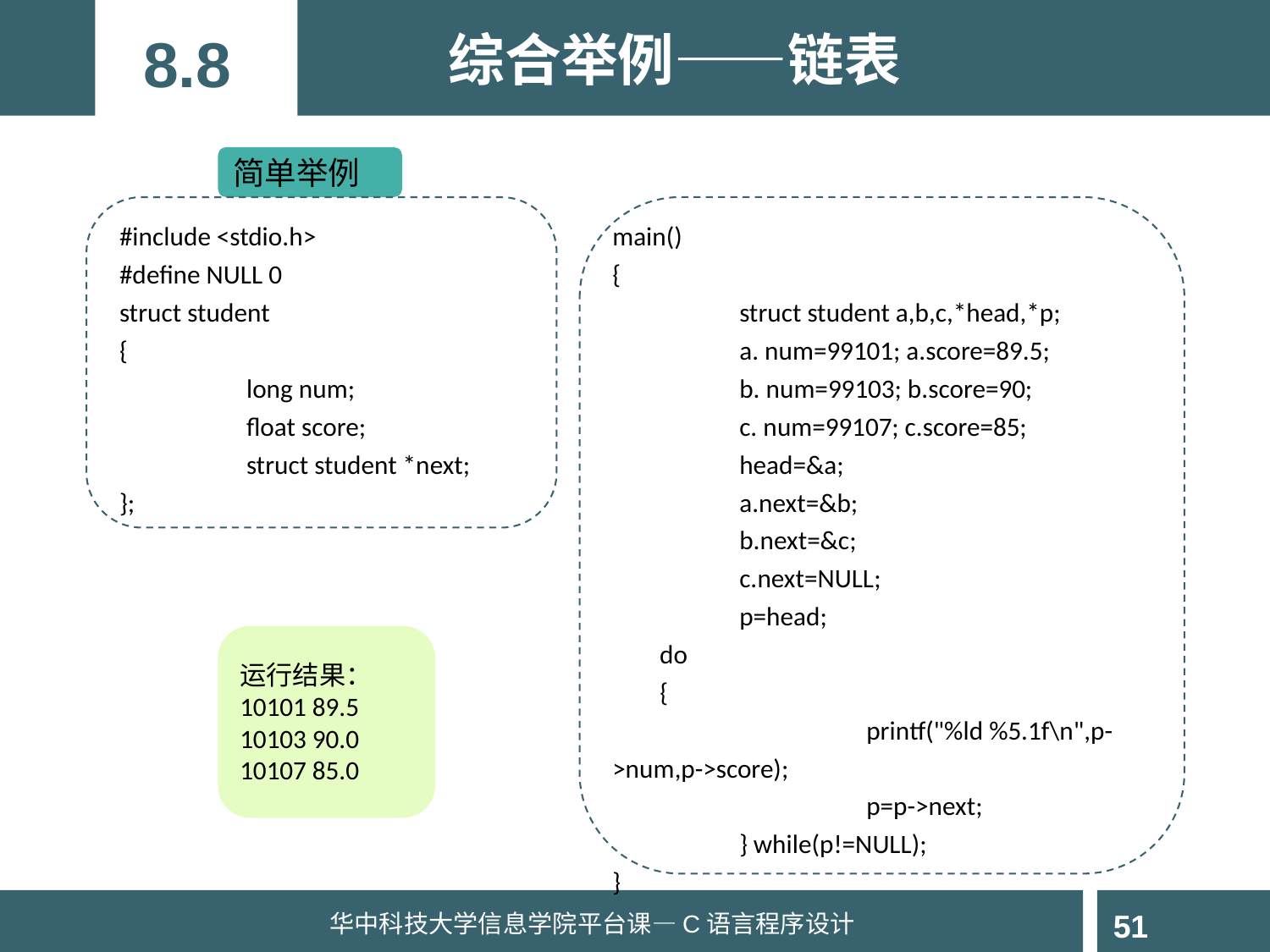

综合举例——链表
8.8
简单举例

#include <stdio.h>
#define NULL 0
struct student
{
	long num;
	float score;
	struct student *next;
};
main()
{
	struct student a,b,c,*head,*p;
	a. num=99101; a.score=89.5;
	b. num=99103; b.score=90;
	c. num=99107; c.score=85;
	head=&a;
	a.next=&b;
	b.next=&c;
	c.next=NULL;
	p=head;
        do
        {
		printf("%ld %5.1f\n",p->num,p->score);
		p=p->next;
	} while(p!=NULL);
}
运行结果：
10101 89.5
10103 90.0
10107 85.0